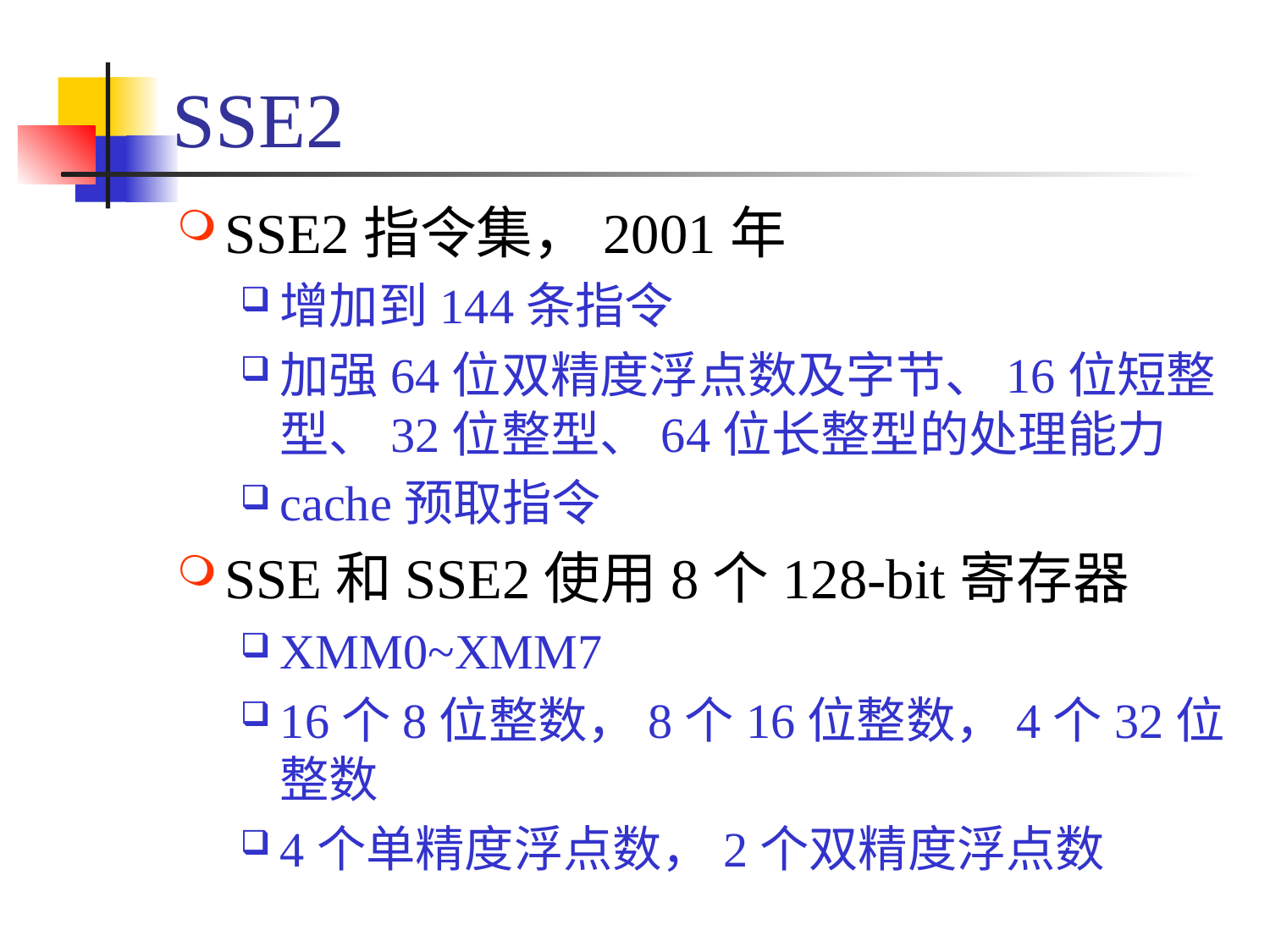

# SSE2
SSE2指令集，2001年
增加到144条指令
加强64位双精度浮点数及字节、16位短整型、32位整型、64位长整型的处理能力
cache预取指令
SSE和SSE2使用8个128-bit寄存器
XMM0~XMM7
16个8位整数，8个16位整数，4个32位整数
4个单精度浮点数，2个双精度浮点数